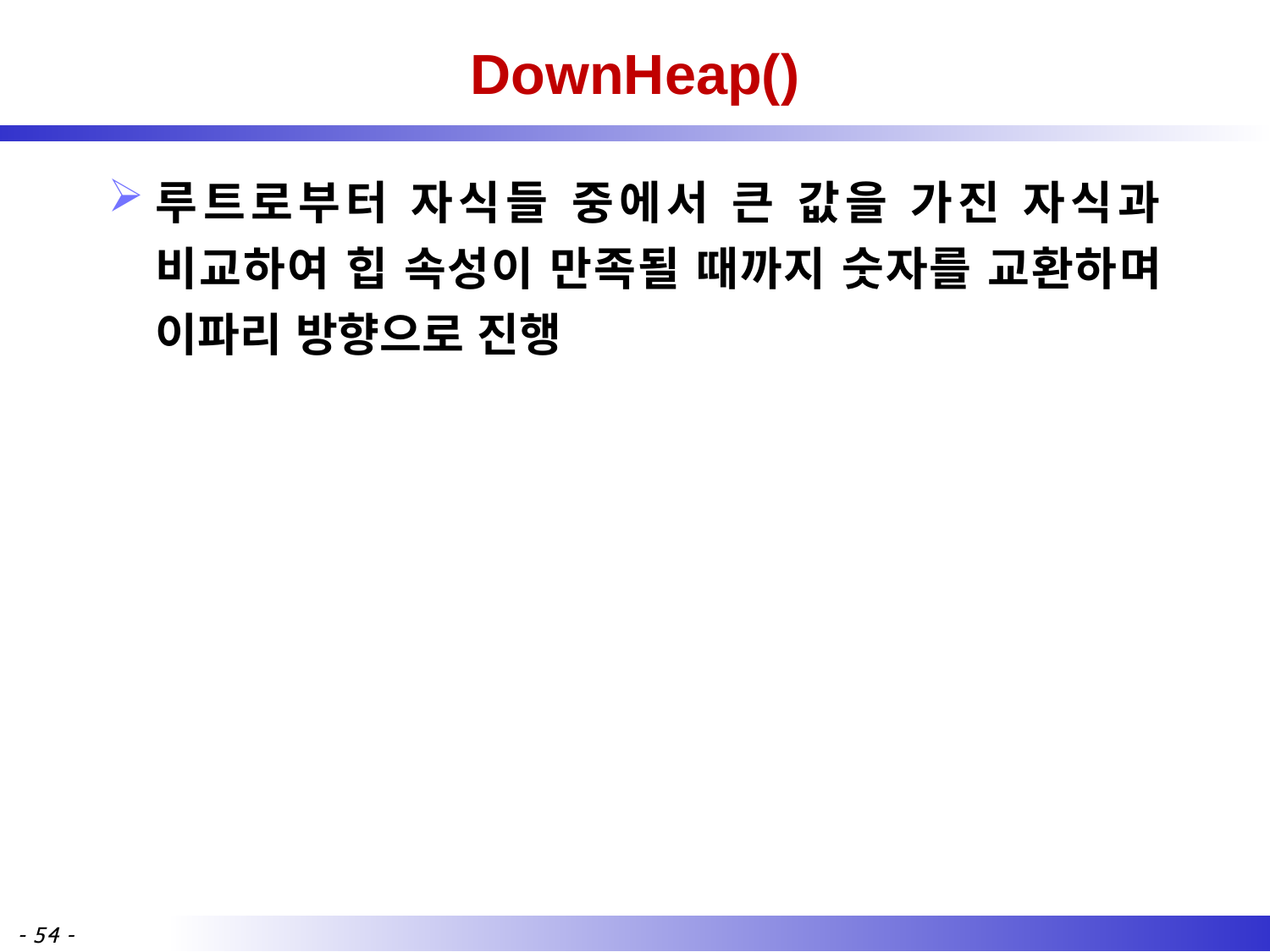

# DownHeap()
루트로부터 자식들 중에서 큰 값을 가진 자식과 비교하여 힙 속성이 만족될 때까지 숫자를 교환하며 이파리 방향으로 진행
- 54 -